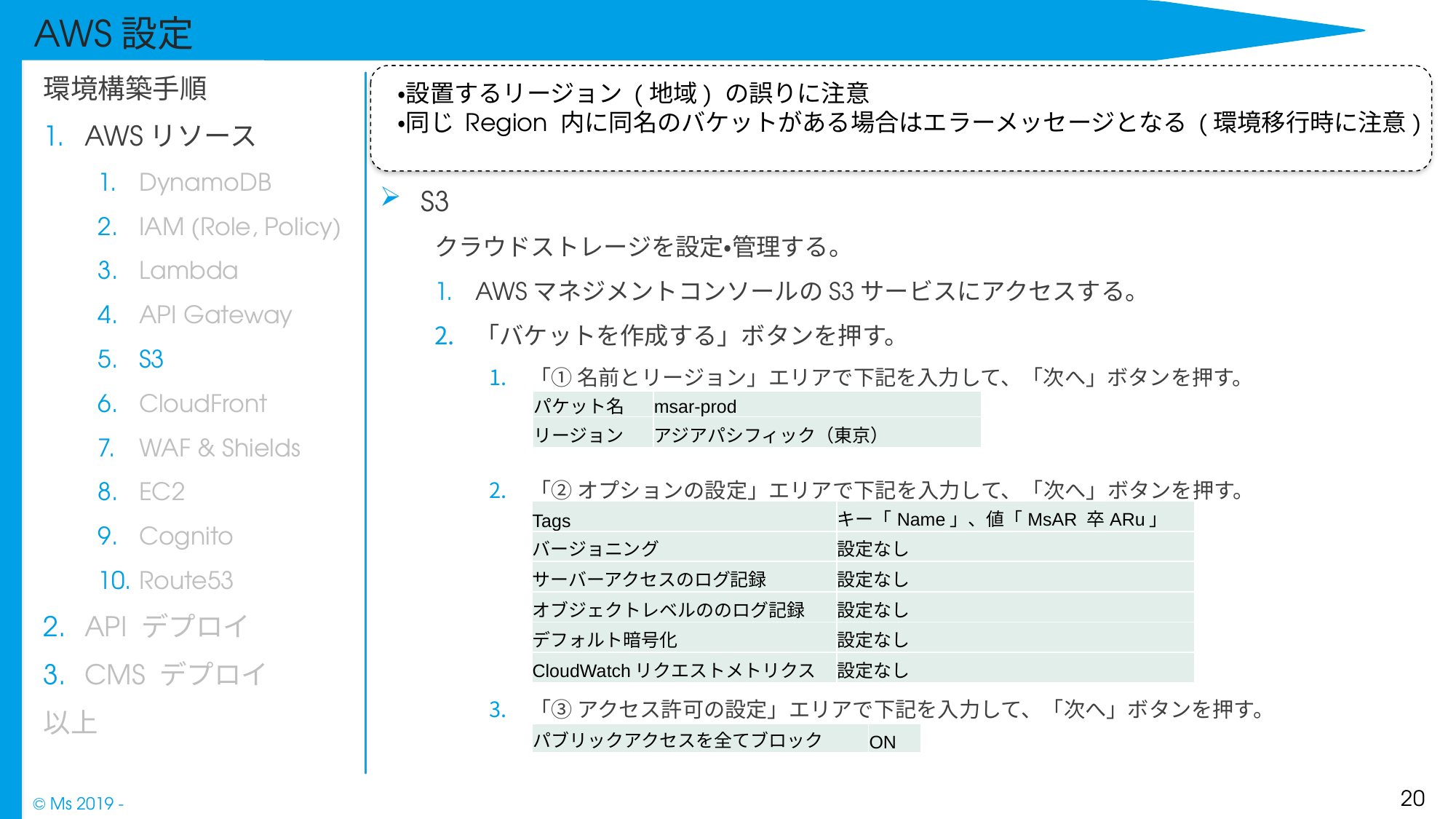

# AWS設定
環境構築手順
AWSリソース
DynamoDB
IAM (Role, Policy)
Lambda
API Gateway
S3
CloudFront
WAF & Shields
EC2
Cognito
Route53
API デプロイ
CMS デプロイ
以上

・設置するリージョン (地域) の誤りに注意
・同じ Region 内に同名のバケットがある場合はエラーメッセージとなる (環境移行時に注意)
S3
クラウドストレージを設定・管理する。
AWSマネジメントコンソールのS3サービスにアクセスする。
「バケットを作成する」ボタンを押す。
「① 名前とリージョン」エリアで下記を入力して、「次へ」ボタンを押す。

「② オプションの設定」エリアで下記を入力して、「次へ」ボタンを押す。
「③ アクセス許可の設定」エリアで下記を入力して、「次へ」ボタンを押す。
| パケット名 | msar-prod |
| --- | --- |
| リージョン | アジアパシフィック（東京） |
| Tags | キー「Name」、値「MsAR 卒ARu」 |
| --- | --- |
| バージョニング | 設定なし |
| サーバーアクセスのログ記録 | 設定なし |
| オブジェクトレベルののログ記録 | 設定なし |
| デフォルト暗号化 | 設定なし |
| CloudWatchリクエストメトリクス | 設定なし |
| パブリックアクセスを全てブロック | ON |
| --- | --- |
20